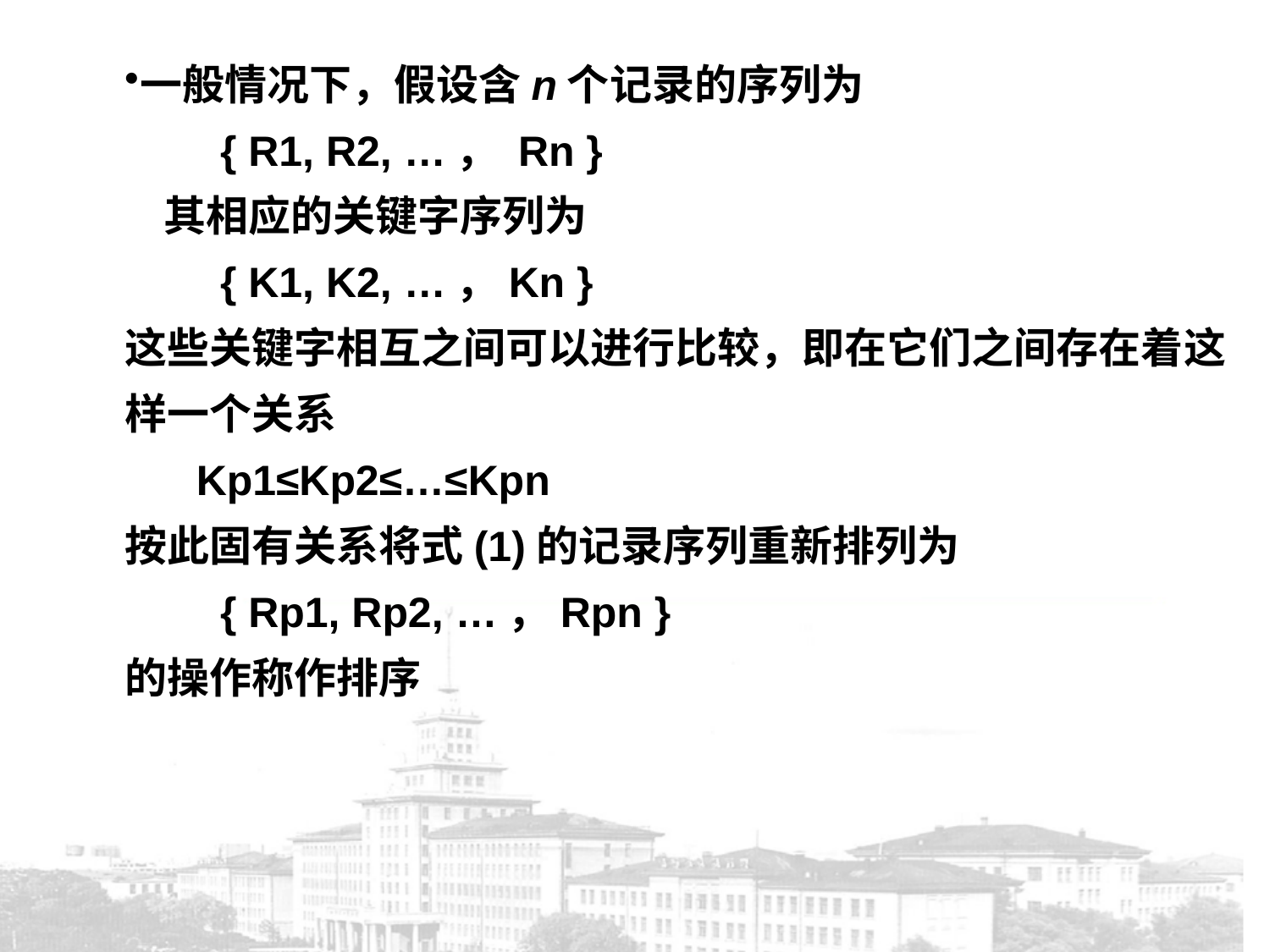

一般情况下，假设含n个记录的序列为
        { R1, R2, …， Rn }
   其相应的关键字序列为
        { K1, K2, …，Kn }
这些关键字相互之间可以进行比较，即在它们之间存在着这样一个关系
      Kp1≤Kp2≤…≤Kpn
按此固有关系将式(1)的记录序列重新排列为
        { Rp1, Rp2, …，Rpn }
的操作称作排序